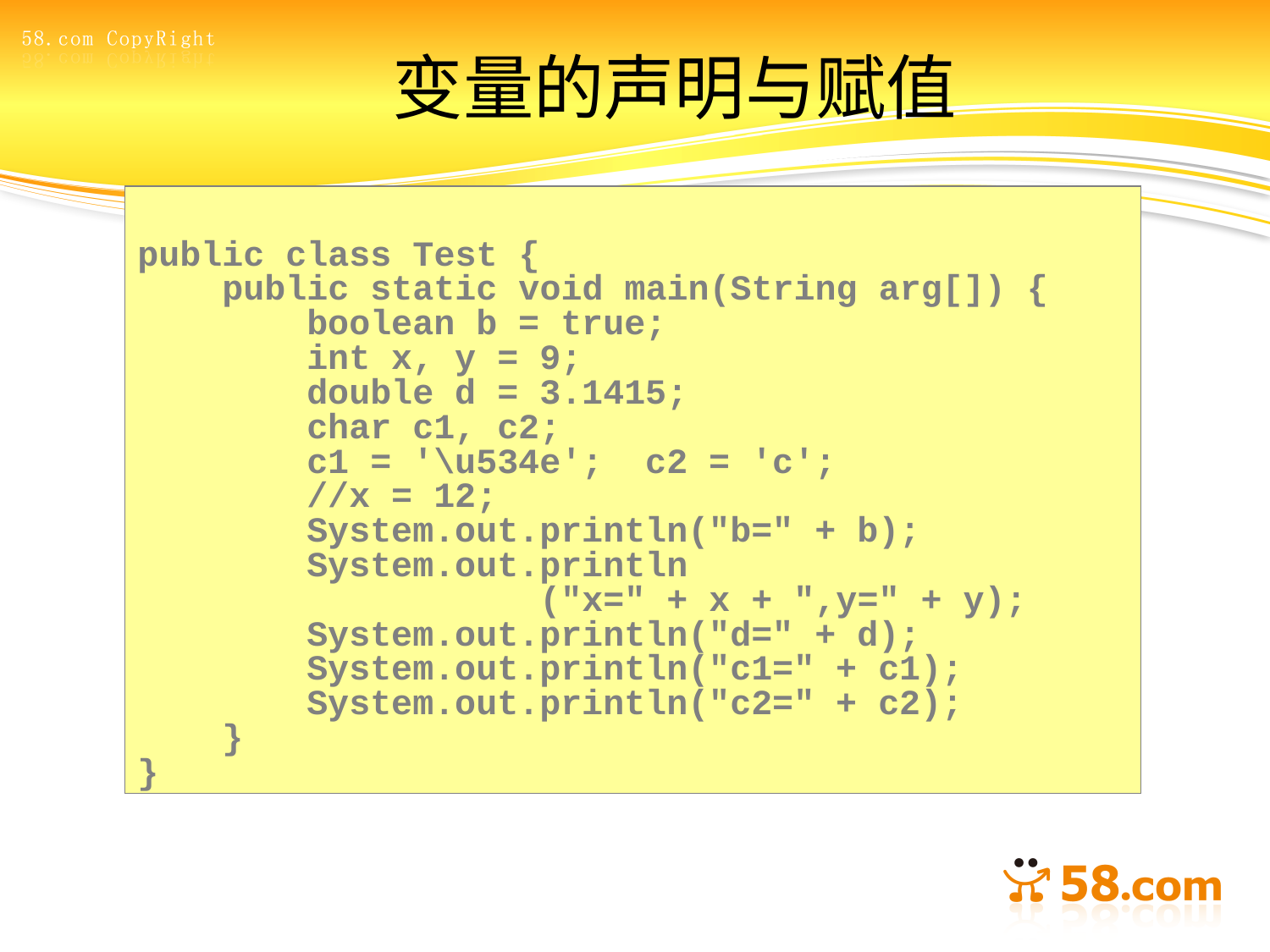

# 变量的声明与赋值

public class Test {
    public static void main(String arg[]) {
        boolean b = true;
        int x, y = 9;
        double d = 3.1415;
        char c1, c2;
        c1 = '\u534e';  c2 = 'c';
        //x = 12;
        System.out.println("b=" + b);
        System.out.println
                   ("x=" + x + ",y=" + y);
        System.out.println("d=" + d);
        System.out.println("c1=" + c1);
        System.out.println("c2=" + c2);
    }
}